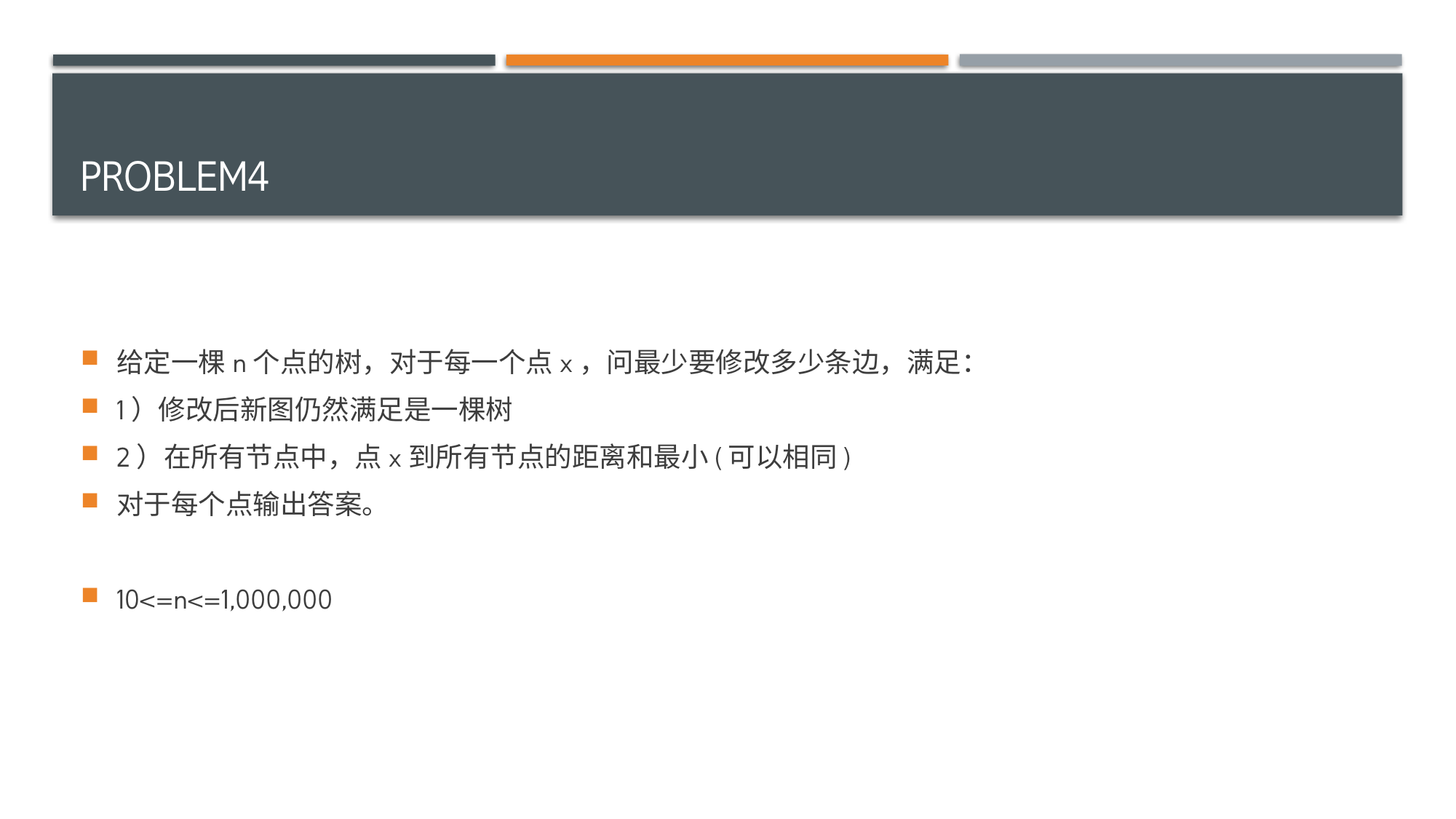

# PROBLEM4
给定一棵n个点的树，对于每一个点x，问最少要修改多少条边，满足：
1）修改后新图仍然满足是一棵树
2）在所有节点中，点x到所有节点的距离和最小(可以相同)
对于每个点输出答案。

10<=n<=1,000,000